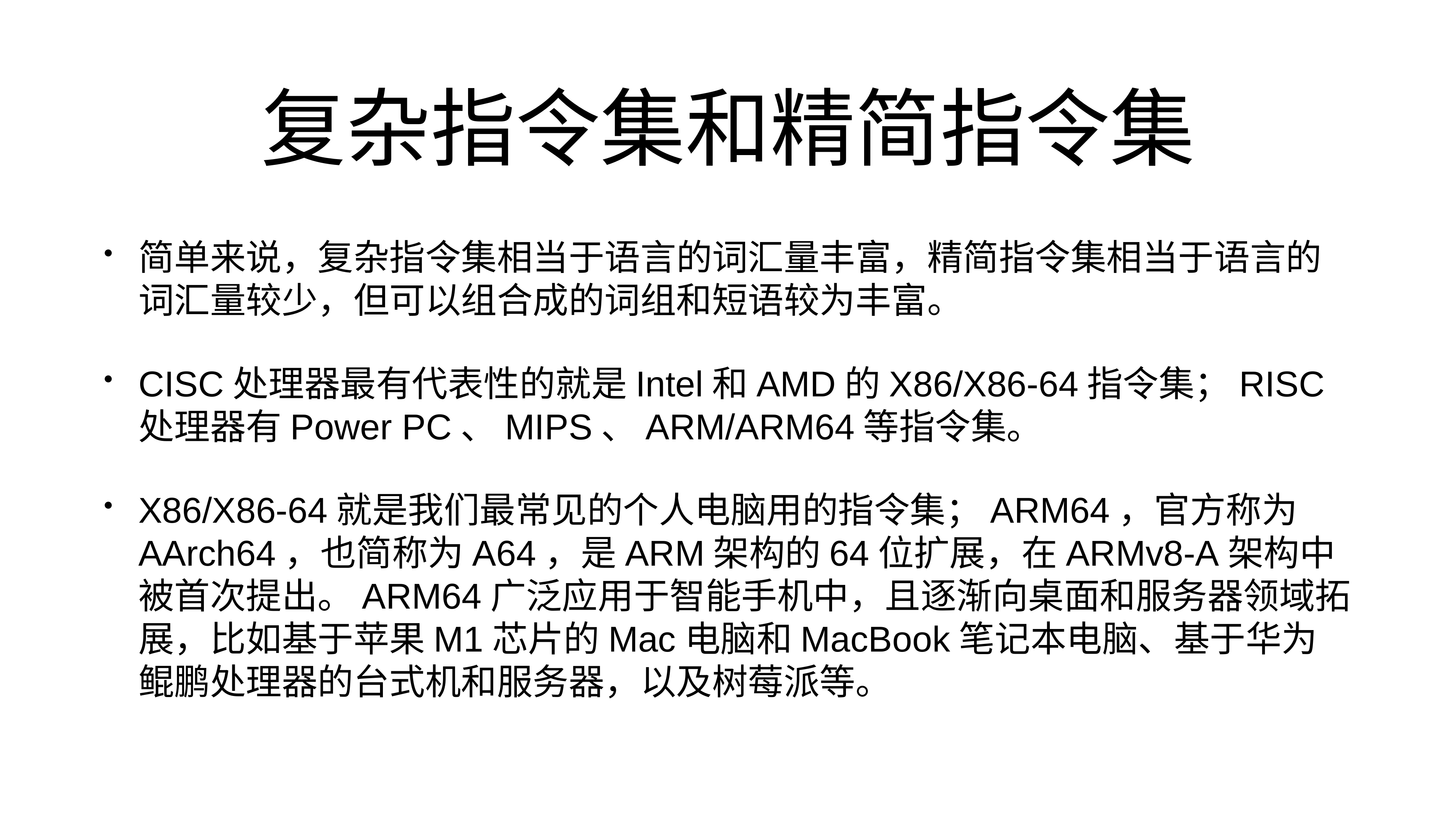

# 复杂指令集和精简指令集
简单来说，复杂指令集相当于语言的词汇量丰富，精简指令集相当于语言的词汇量较少，但可以组合成的词组和短语较为丰富。
CISC处理器最有代表性的就是Intel和AMD的X86/X86-64指令集；RISC处理器有Power PC、MIPS、ARM/ARM64等指令集。
X86/X86-64就是我们最常见的个人电脑用的指令集；ARM64，官方称为AArch64，也简称为A64，是ARM架构的64位扩展，在ARMv8-A架构中被首次提出。ARM64广泛应用于智能手机中，且逐渐向桌面和服务器领域拓展，比如基于苹果M1芯片的Mac电脑和MacBook笔记本电脑、基于华为鲲鹏处理器的台式机和服务器，以及树莓派等。